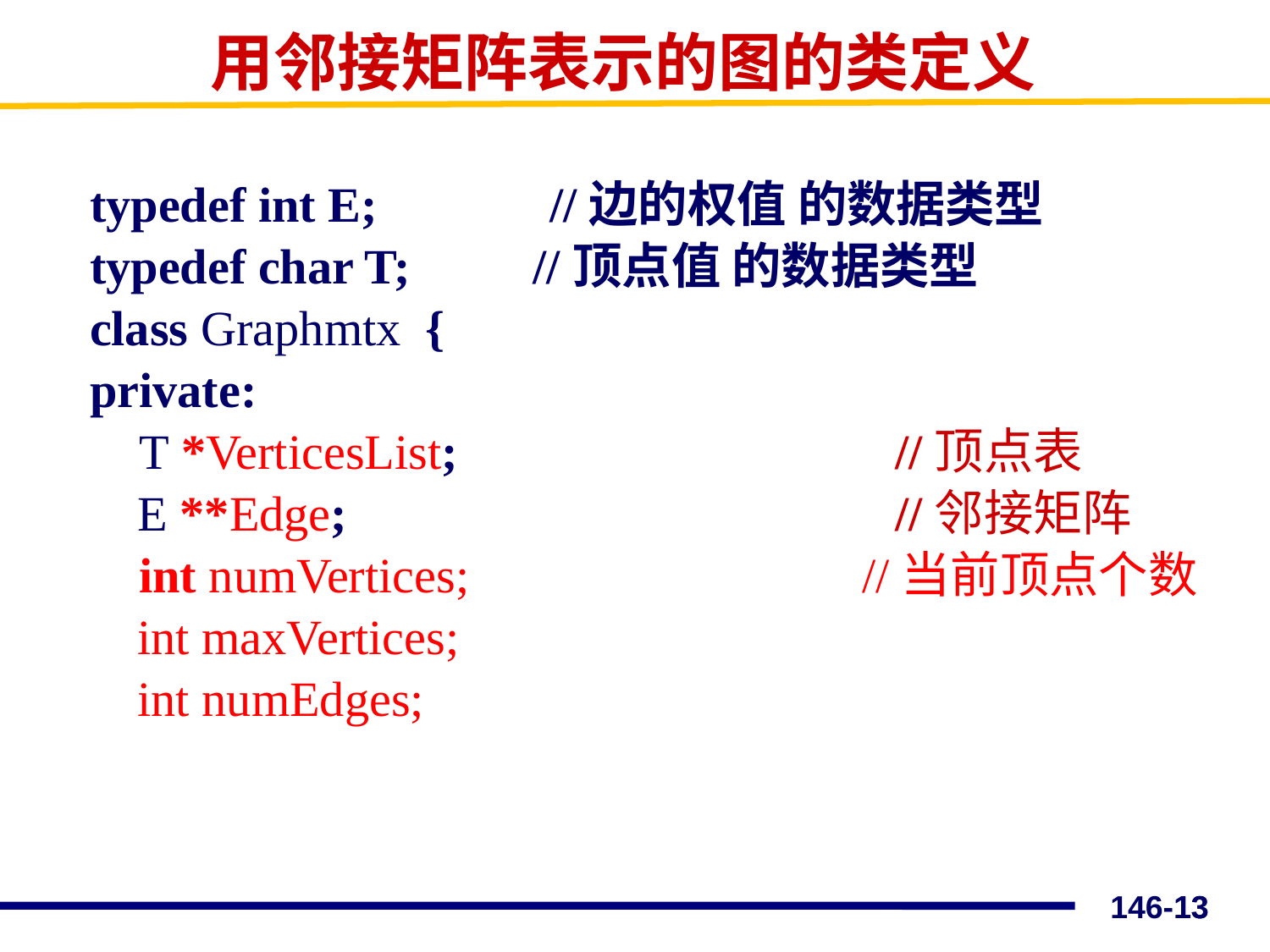

用邻接矩阵表示的图的类定义
typedef int E;              //边的权值 的数据类型
typedef char T;          //顶点值 的数据类型
class Graphmtx  {
private:
    T *VerticesList; 			          //顶点表
   	E **Edge;				          //邻接矩阵
    int numVertices;                                //当前顶点个数
	int maxVertices;
	int numEdges;

13
146-13